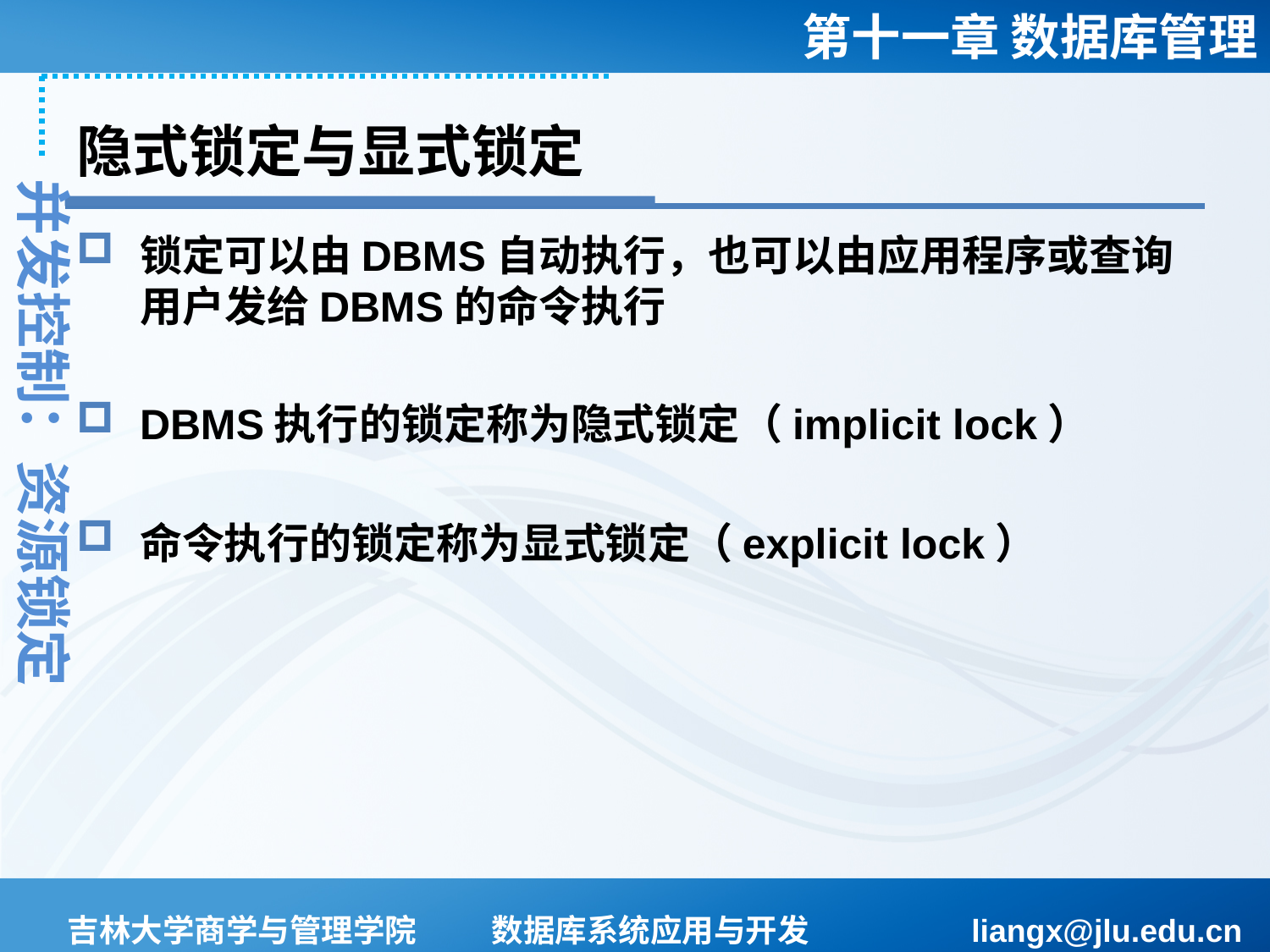

# 隐式锁定与显式锁定
并发控制：资源锁定
锁定可以由DBMS自动执行，也可以由应用程序或查询用户发给DBMS的命令执行

DBMS执行的锁定称为隐式锁定（implicit lock）

命令执行的锁定称为显式锁定（explicit lock）